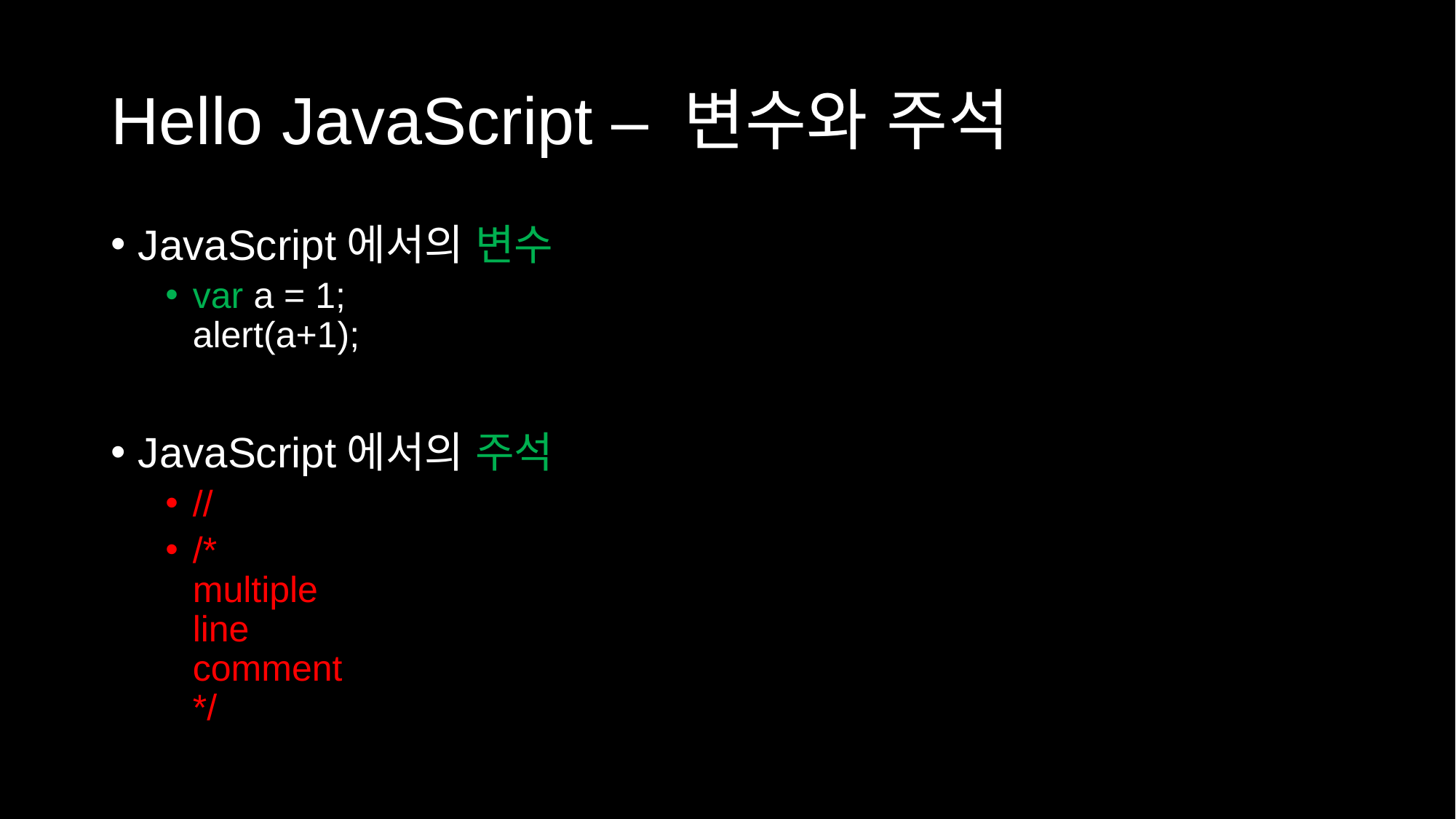

# Hello JavaScript – 변수와 주석
JavaScript에서의 변수
var a = 1;
alert(a+1);

JavaScript에서의 주석
//
/*
multiple
line
comment
*/